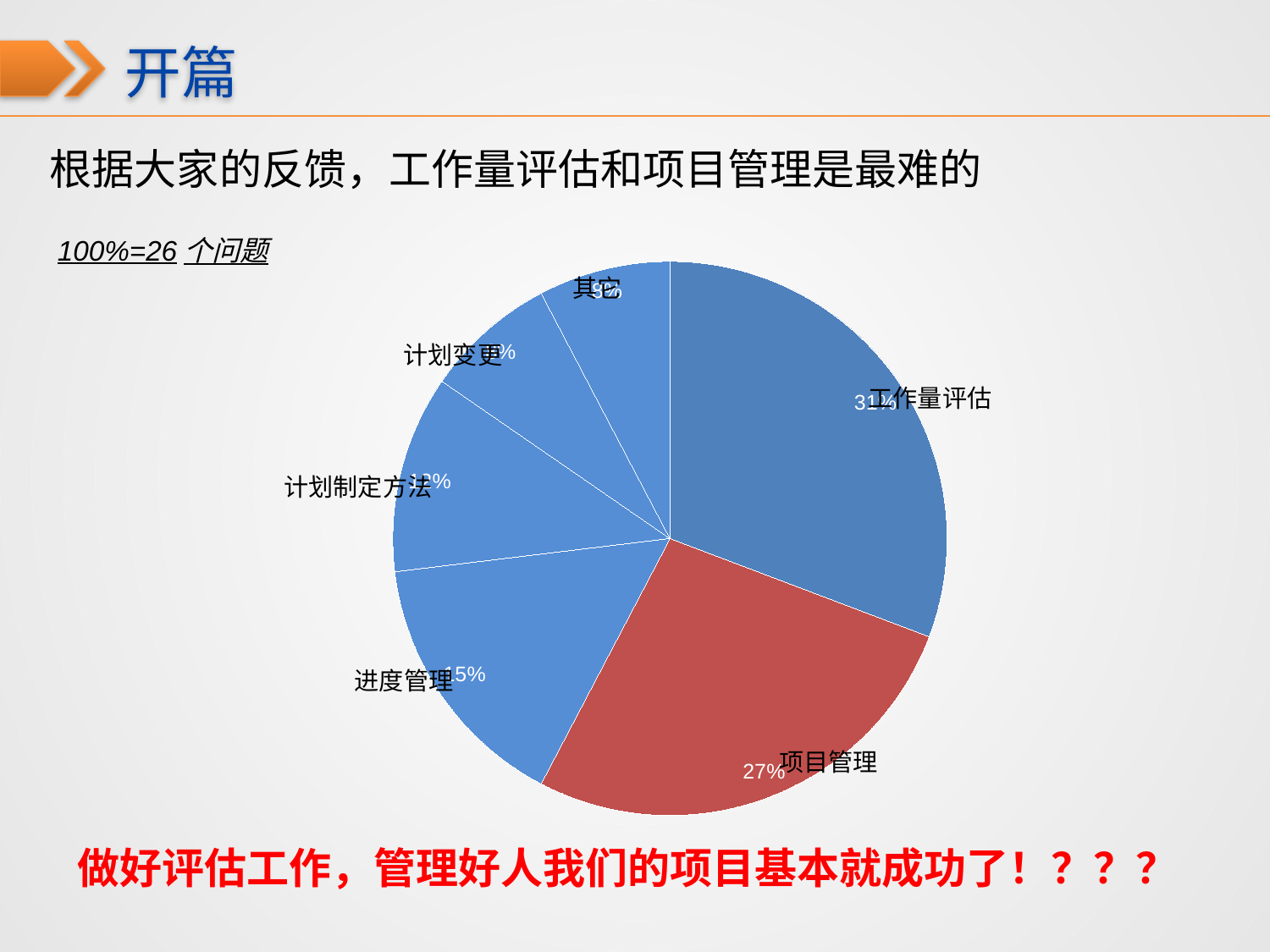

开篇

根据大家的反馈，工作量评估和项目管理是最难的
100%=26个问题

### Chart

| Category |  |
|---|---|
| 工作量评估 | 0.3076923076923077 |
| 项目管理 | 0.2692307692307692 |
| 进度管理 | 0.15384615384615385 |
| 计划制定方法 | 0.11538461538461539 |
| 计划变更 | 0.07692307692307693 |
| 其它 | 0.07692307692307693 |
其它
计划变更
工作量评估
计划制定方法
进度管理
项目管理
做好评估工作，管理好人我们的项目基本就成功了！？？？